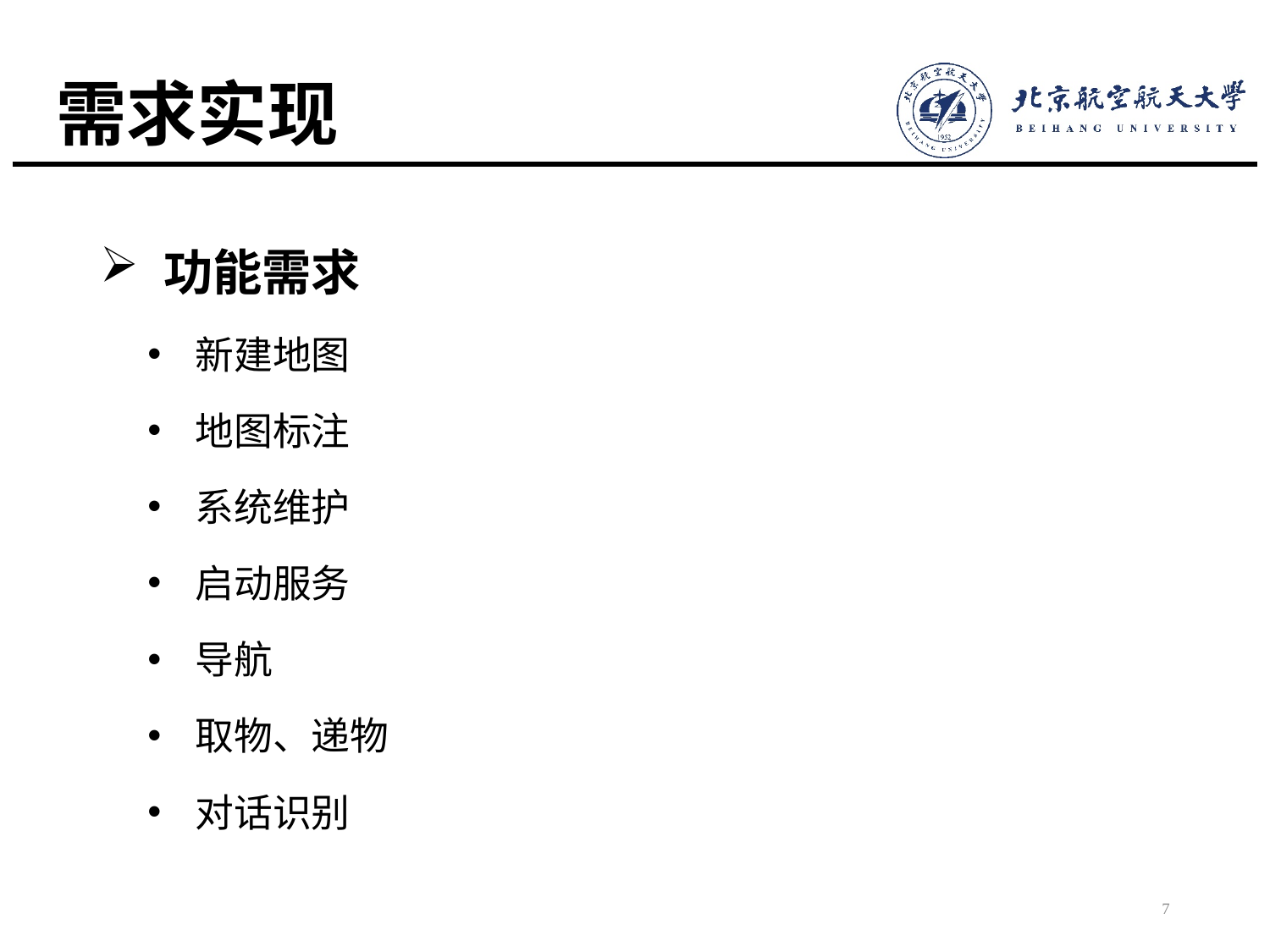

# 需求实现
功能需求
新建地图
地图标注
系统维护
启动服务
导航
取物、递物
对话识别

7